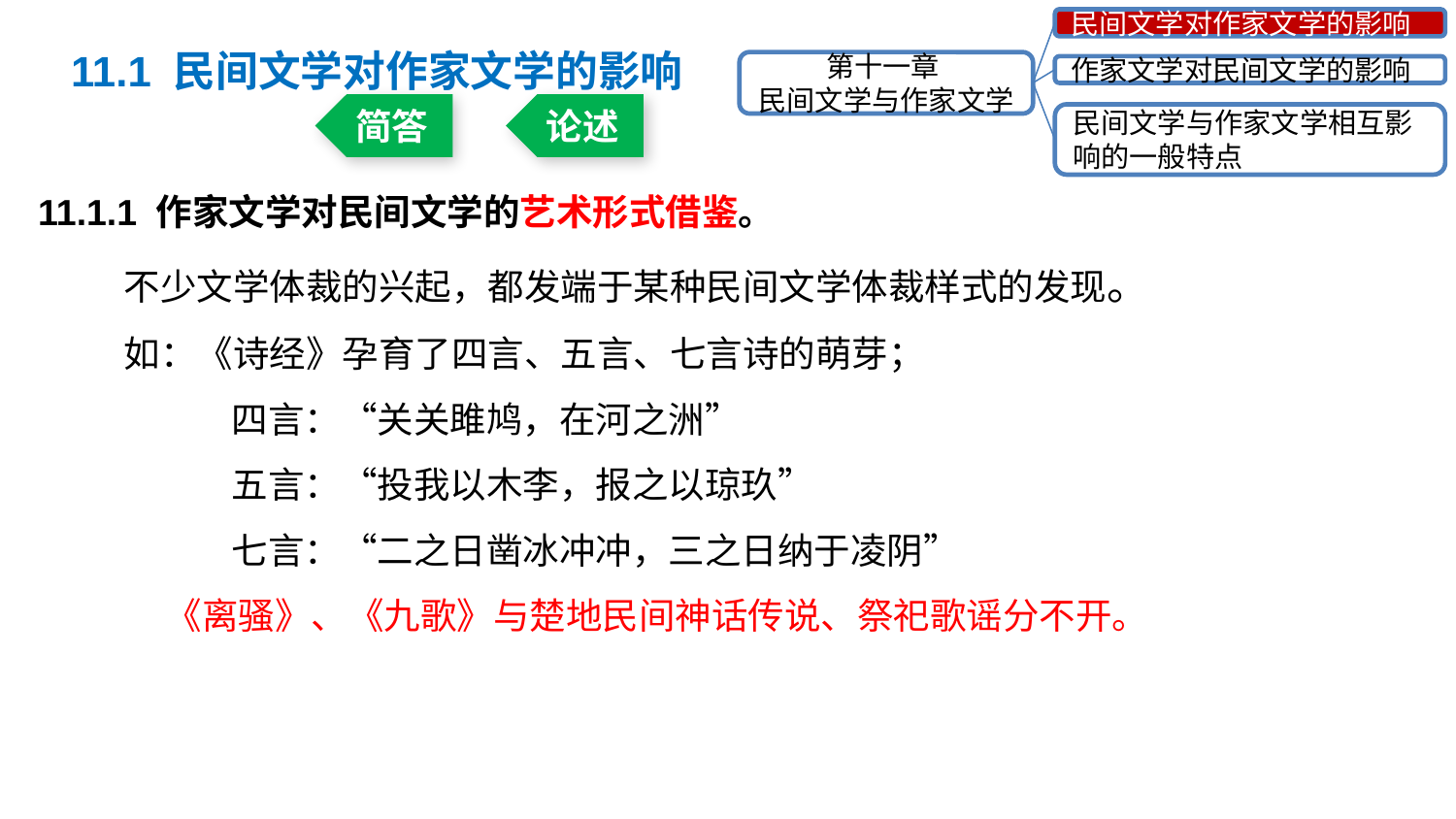

民间文学对作家文学的影响
第十一章
民间文学与作家文学
作家文学对民间文学的影响
民间文学与作家文学相互影响的一般特点
11.1 民间文学对作家文学的影响
简答
论述
11.1.1 作家文学对民间文学的艺术形式借鉴。
不少文学体裁的兴起，都发端于某种民间文学体裁样式的发现。
如：《诗经》孕育了四言、五言、七言诗的萌芽；
            四言：“关关雎鸠，在河之洲”
            五言：“投我以木李，报之以琼玖”
            七言：“二之日凿冰冲冲，三之日纳于凌阴”
    《离骚》、《九歌》与楚地民间神话传说、祭祀歌谣分不开。